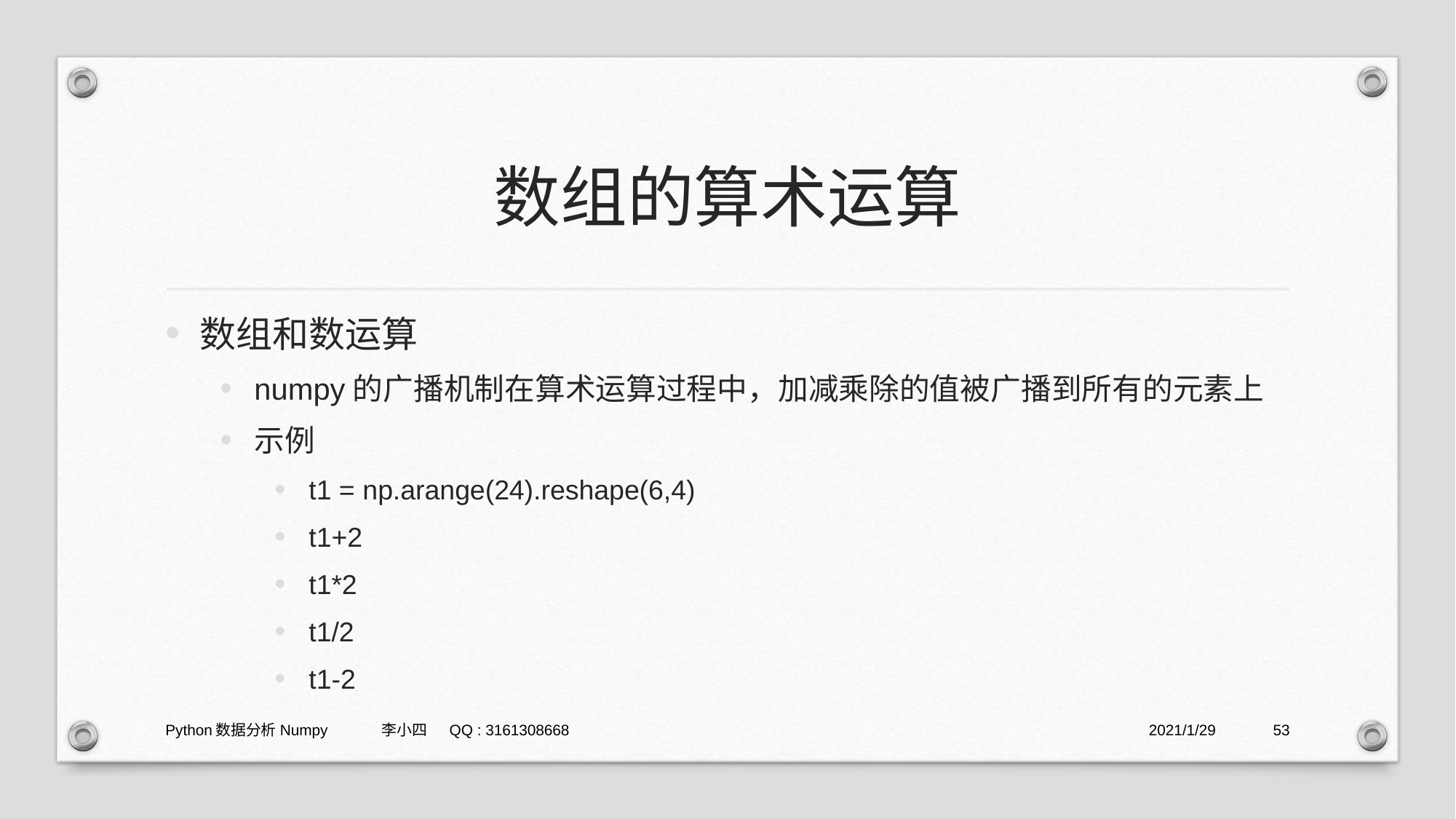

# 数组的算术运算
数组和数运算
numpy的广播机制在算术运算过程中，加减乘除的值被广播到所有的元素上
示例
t1 = np.arange(24).reshape(6,4)
t1+2
t1*2
t1/2
t1-2
Python数据分析Numpy            李小四    QQ : 3161308668
2021/1/29
53